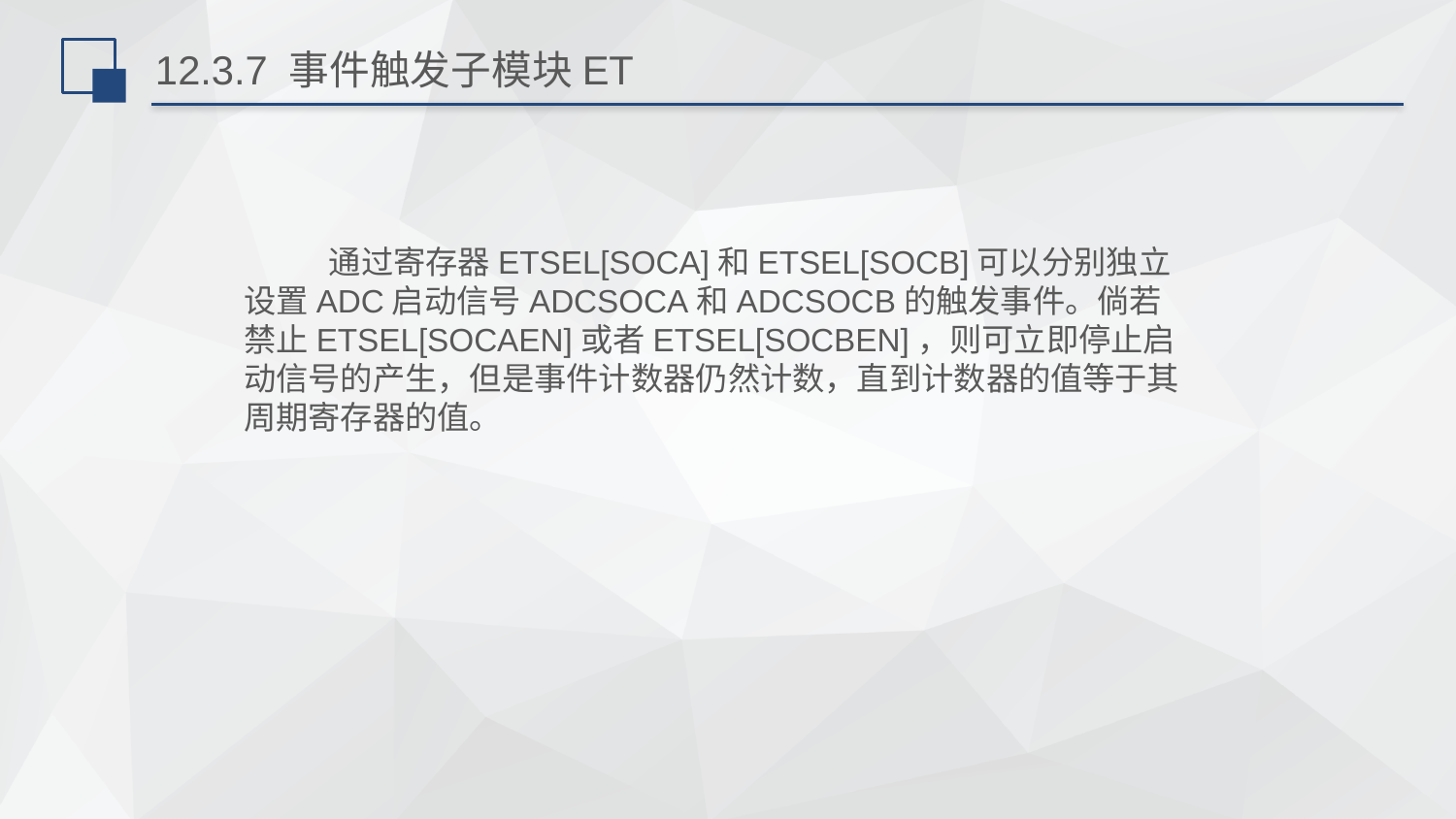

# 12.3.7 事件触发子模块ET
通过寄存器ETSEL[SOCA]和ETSEL[SOCB]可以分别独立设置ADC启动信号ADCSOCA和ADCSOCB的触发事件。倘若禁止ETSEL[SOCAEN]或者ETSEL[SOCBEN]，则可立即停止启动信号的产生，但是事件计数器仍然计数，直到计数器的值等于其周期寄存器的值。